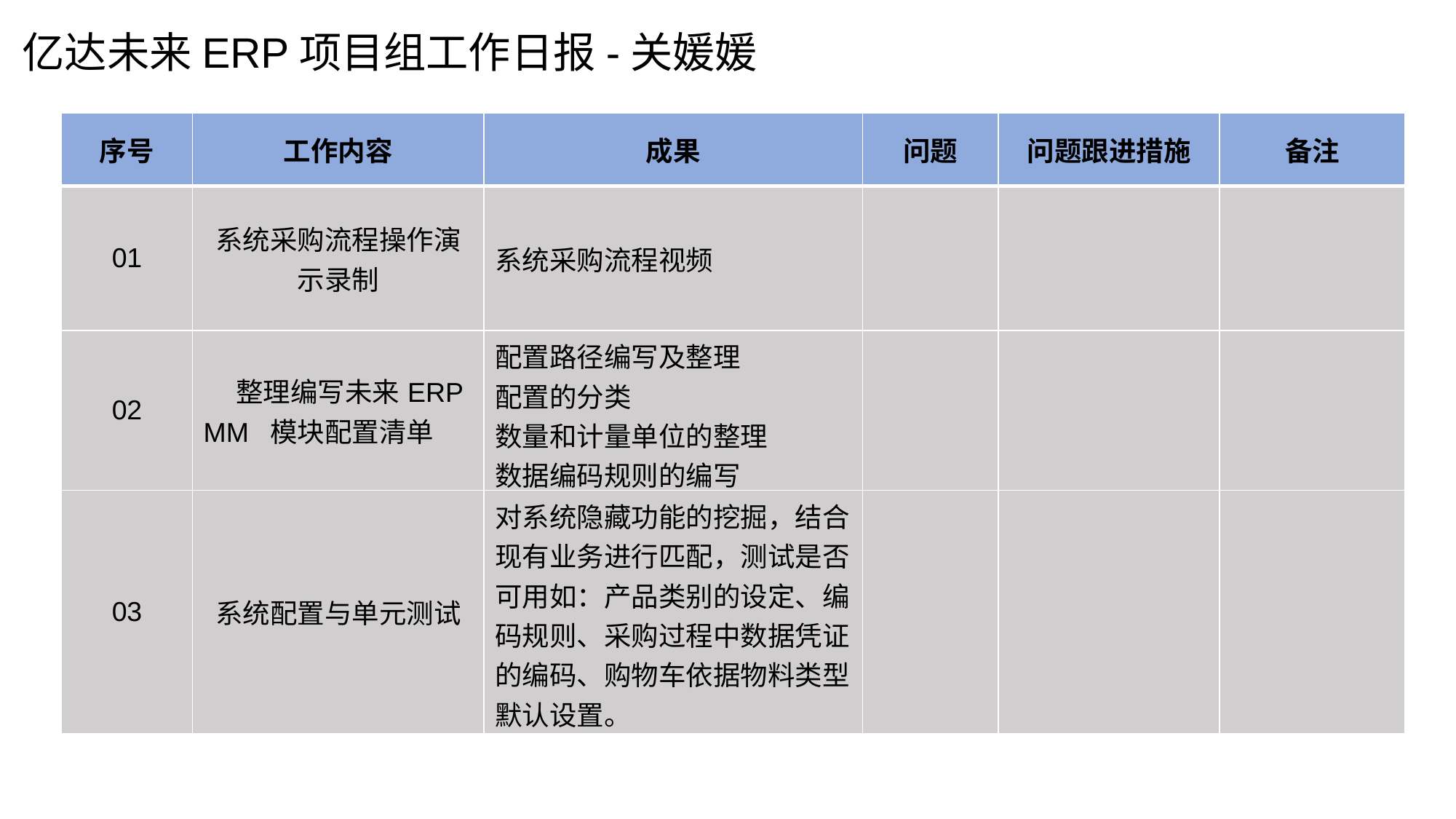

亿达未来ERP项目组工作日报-关媛媛
| 序号 | 工作内容 | 成果 | 问题 | 问题跟进措施 | 备注 |
| --- | --- | --- | --- | --- | --- |
| 01 | 系统采购流程操作演示录制 | 系统采购流程视频 |  |  |  |
| 02 | 整理编写未来ERP MM 模块配置清单 | 配置路径编写及整理 配置的分类 数量和计量单位的整理 数据编码规则的编写 |  |  |  |
| 03 | 系统配置与单元测试 | 对系统隐藏功能的挖掘，结合现有业务进行匹配，测试是否可用如：产品类别的设定、编码规则、采购过程中数据凭证的编码、购物车依据物料类型默认设置。 |  |  |  |